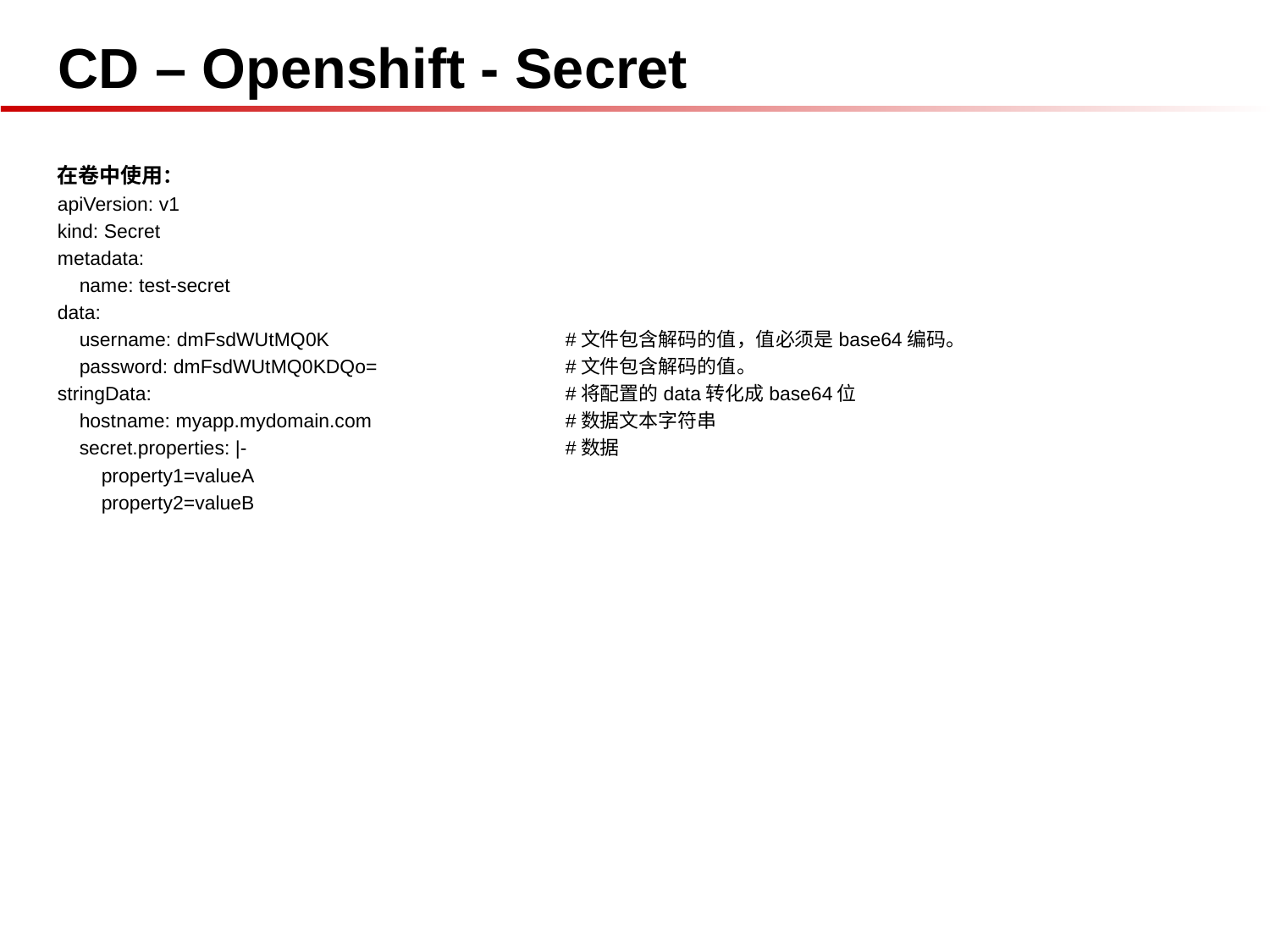

# CD – Openshift - Secret
在卷中使用：
apiVersion: v1
kind: Secret
metadata:
    name: test-secret
data:
    username: dmFsdWUtMQ0K 		#文件包含解码的值，值必须是base64编码。
    password: dmFsdWUtMQ0KDQo= 		#文件包含解码的值。
stringData: 				#将配置的data转化成base64位
    hostname: myapp.mydomain.com 		#数据文本字符串
    secret.properties: |- 			#数据
        property1=valueA
        property2=valueB